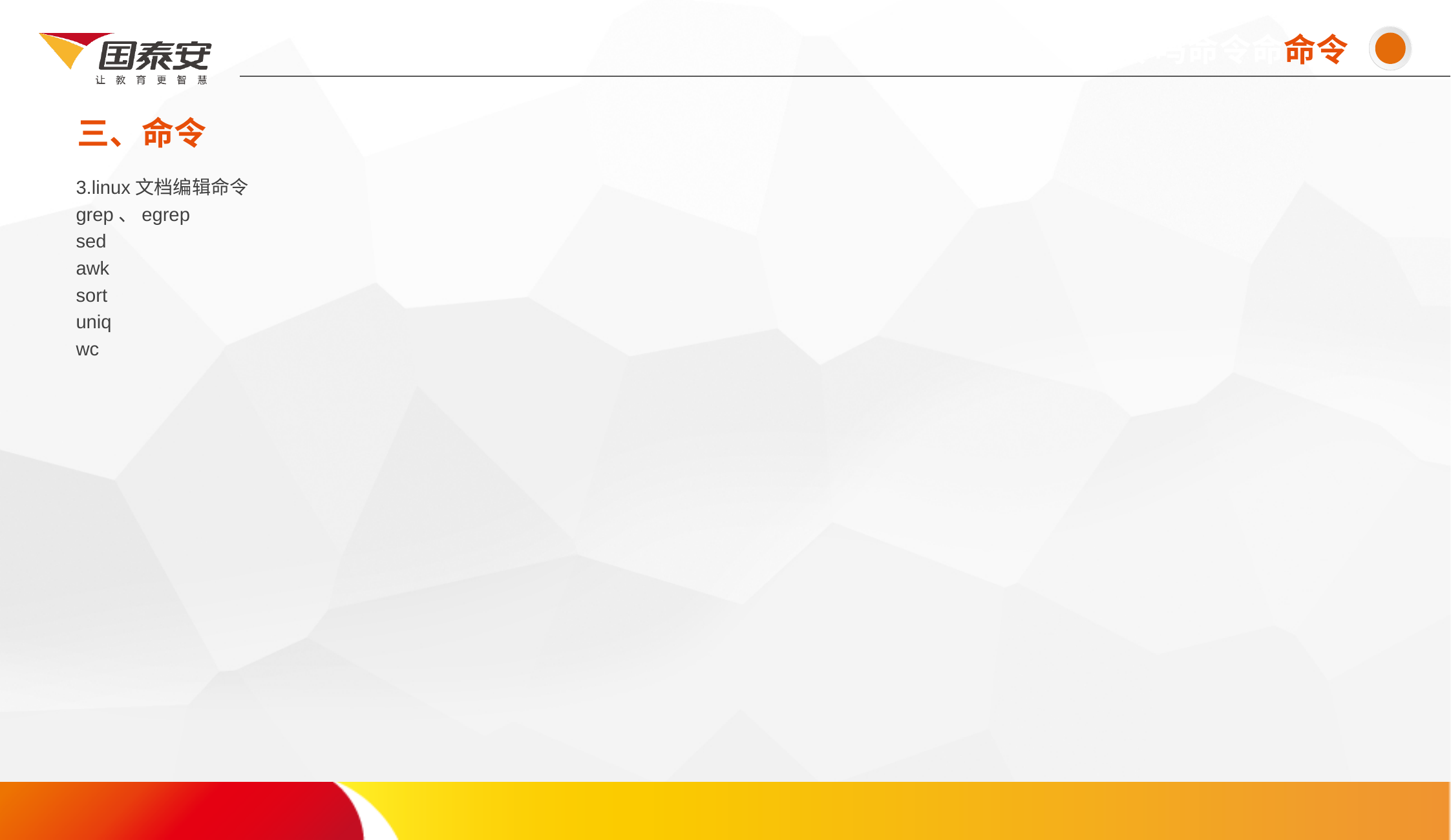

命令吗命令命命令
三、命令

# 3.linux文档编辑命令 grep、egrep sed awk sort uniq wc